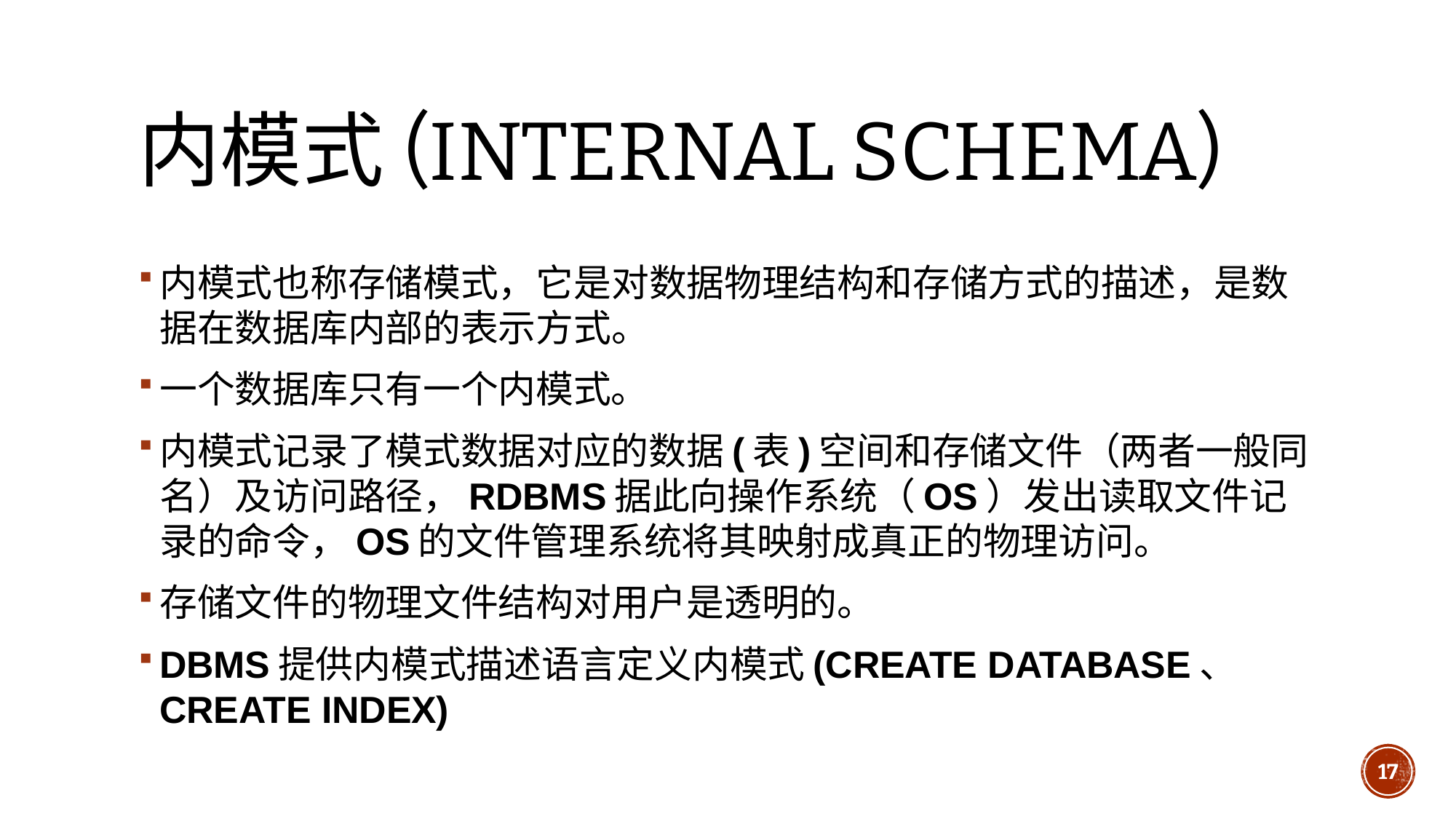

# 内模式(Internal Schema)
内模式也称存储模式，它是对数据物理结构和存储方式的描述，是数据在数据库内部的表示方式。
一个数据库只有一个内模式。
内模式记录了模式数据对应的数据(表)空间和存储文件（两者一般同名）及访问路径，RDBMS据此向操作系统（OS）发出读取文件记录的命令，OS的文件管理系统将其映射成真正的物理访问。
存储文件的物理文件结构对用户是透明的。
DBMS提供内模式描述语言定义内模式(CREATE DATABASE、 CREATE INDEX)

17